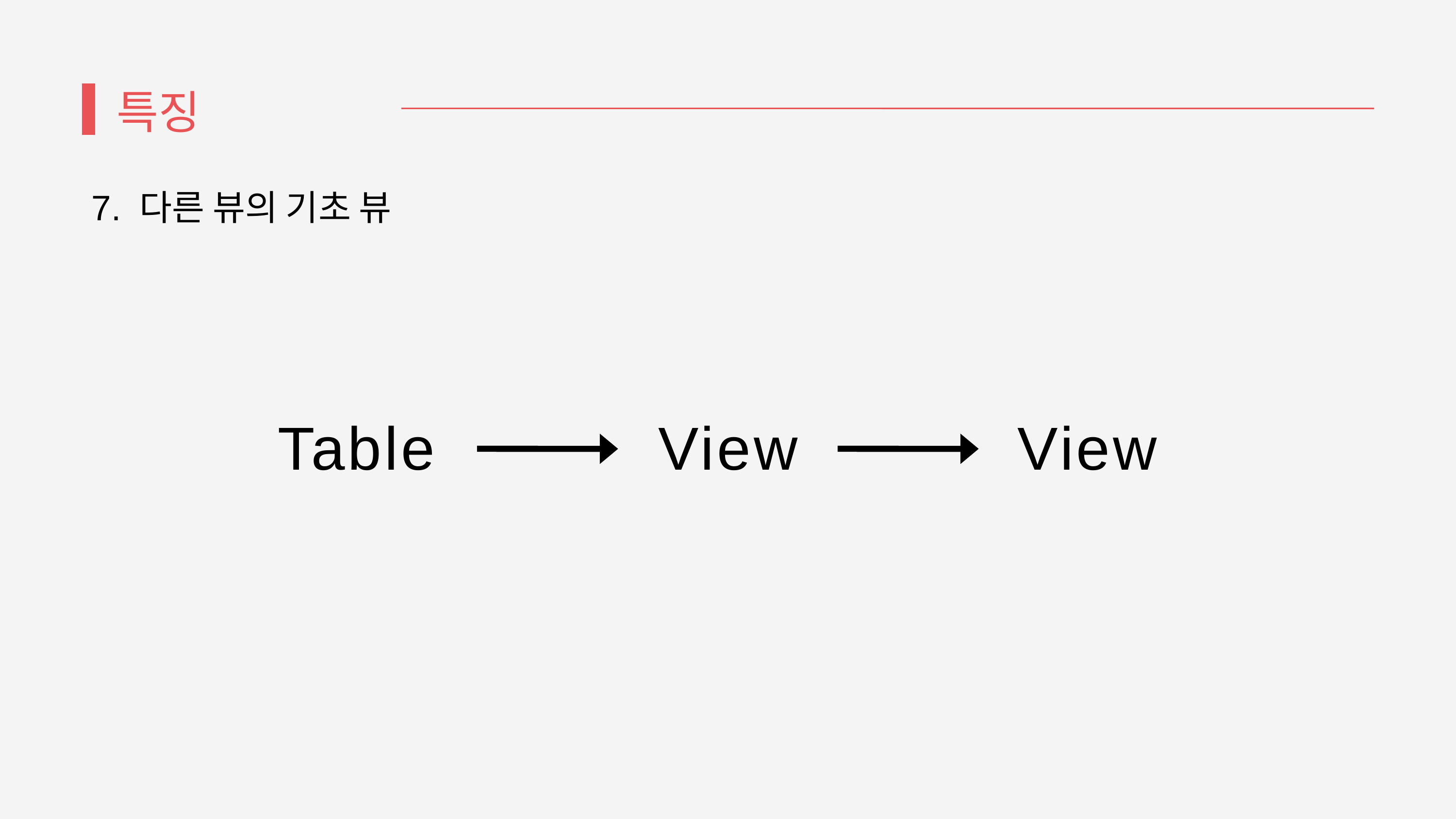

특징

 7. 다른 뷰의 기초 뷰
Table
View
View